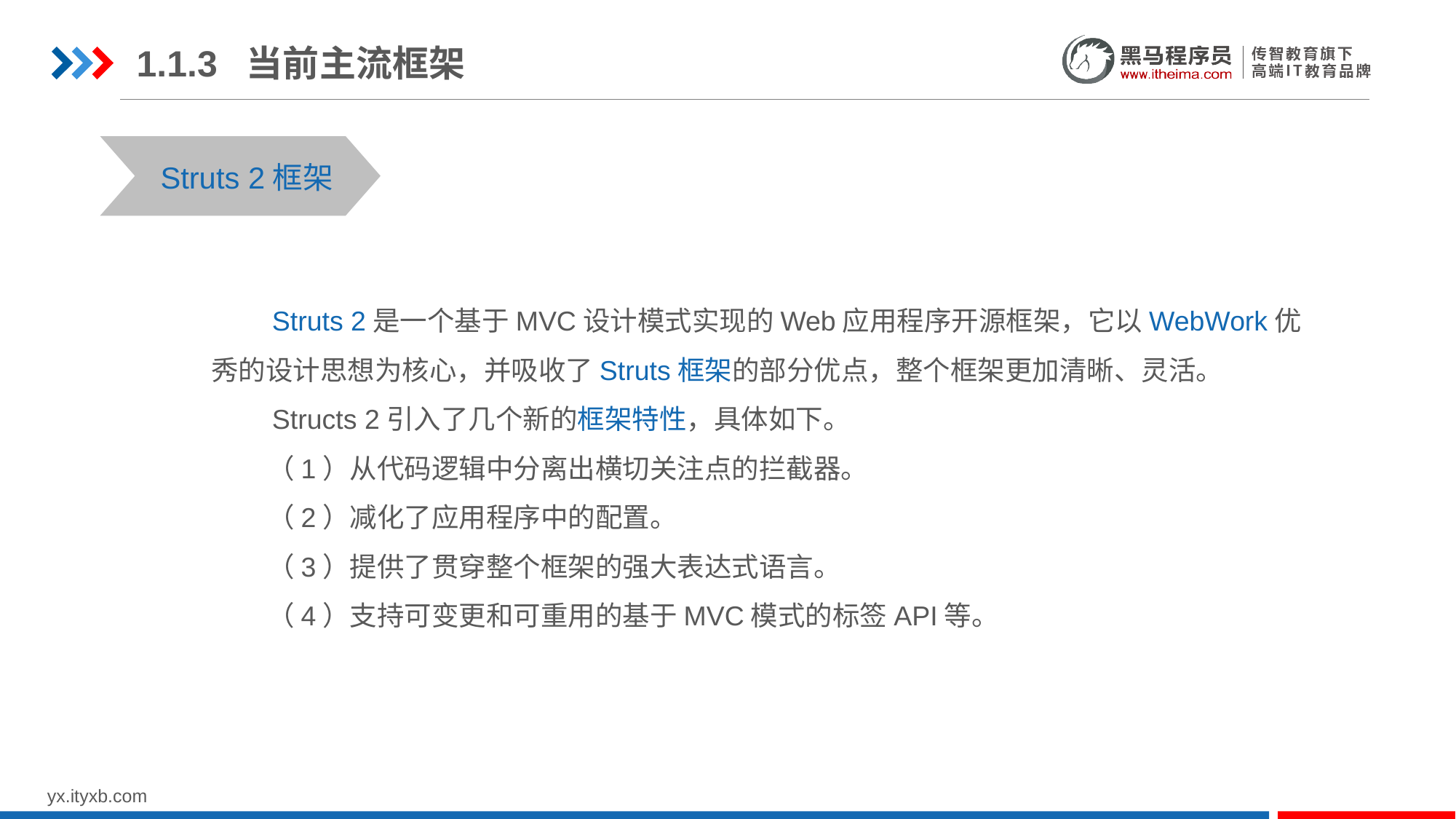

1.1.3  当前主流框架

Struts 2框架
        Struts 2是一个基于MVC设计模式实现的Web应用程序开源框架，它以WebWork优秀的设计思想为核心，并吸收了Struts框架的部分优点，整个框架更加清晰、灵活。
        Structs 2引入了几个新的框架特性，具体如下。
        （1）从代码逻辑中分离出横切关注点的拦截器。
        （2）减化了应用程序中的配置。
        （3）提供了贯穿整个框架的强大表达式语言。
        （4）支持可变更和可重用的基于MVC模式的标签API等。